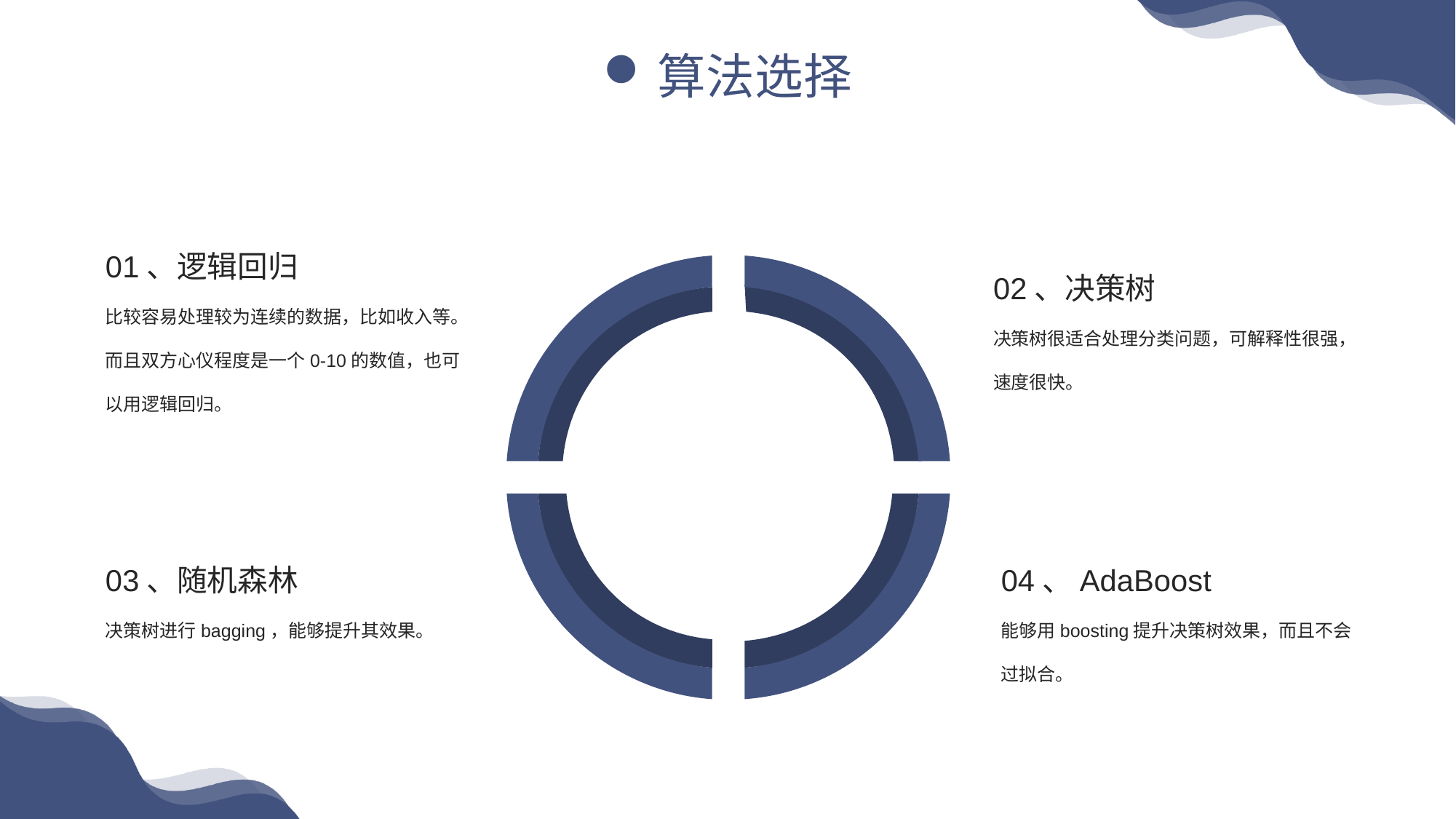

算法选择
01、逻辑回归
比较容易处理较为连续的数据，比如收入等。而且双方心仪程度是一个0-10的数值，也可以用逻辑回归。
02、决策树
决策树很适合处理分类问题，可解释性很强，速度很快。

03、随机森林
决策树进行bagging，能够提升其效果。
04、AdaBoost
能够用boosting提升决策树效果，而且不会过拟合。